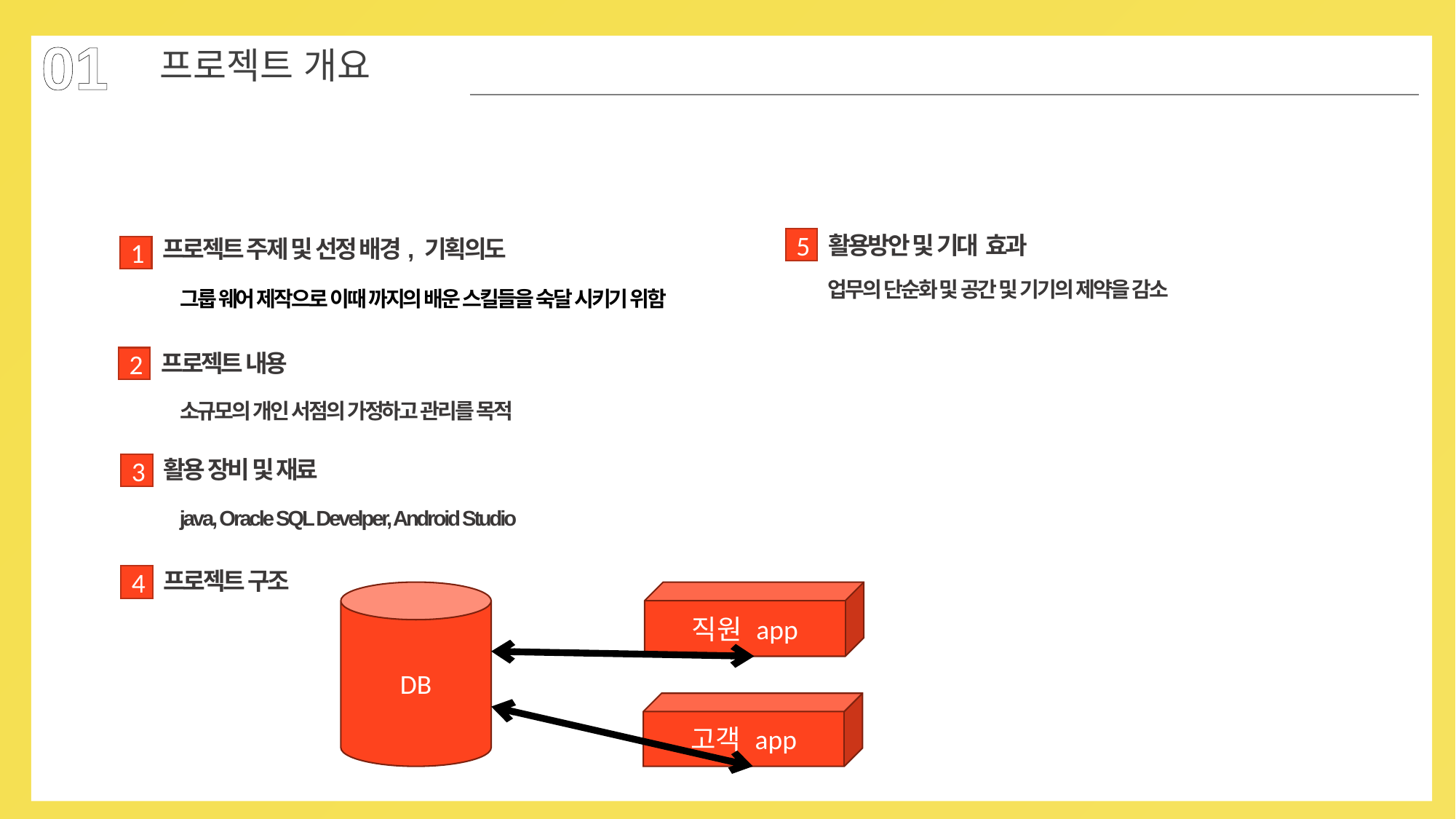

01

프로젝트 개요
활용방안 및 기대 효과
프로젝트 주제 및 선정 배경, 기획의도
5
1
업무의 단순화 및 공간 및 기기의 제약을 감소
그룹 웨어 제작으로 이때 까지의 배운 스킬들을 숙달 시키기 위함
프로젝트 내용
2
소규모의 개인 서점의 가정하고 관리를 목적
활용 장비 및 재료
3
java, Oracle SQL Develper, Android Studio
프로젝트 구조
4
DB
직원 app
고객 app